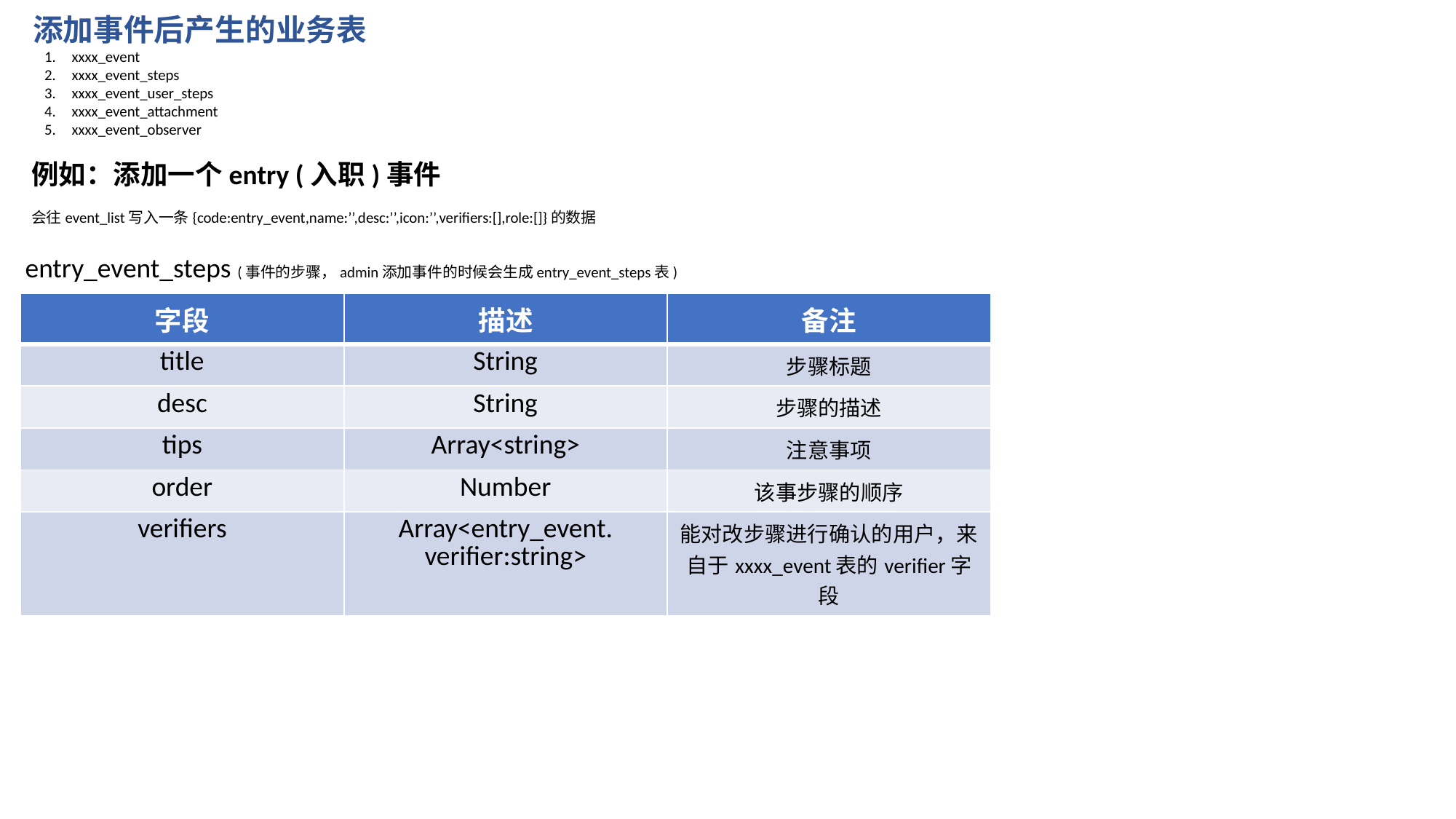

添加事件后产生的业务表
xxxx_event
xxxx_event_steps
xxxx_event_user_steps
xxxx_event_attachment
xxxx_event_observer
例如：添加一个entry (入职)事件

会往event_list写入一条{code:entry_event,name:’’,desc:’’,icon:’’,verifiers:[],role:[]}的数据

entry_event_steps (事件的步骤，admin添加事件的时候会生成entry_event_steps表)
| 字段 | 描述 | 备注 |
| --- | --- | --- |
| title | String | 步骤标题 |
| desc | String | 步骤的描述 |
| tips | Array<string> | 注意事项 |
| order | Number | 该事步骤的顺序 |
| verifiers | Array<entry\_event. verifier:string> | 能对改步骤进行确认的用户，来自于xxxx\_event表的verifier字段 |